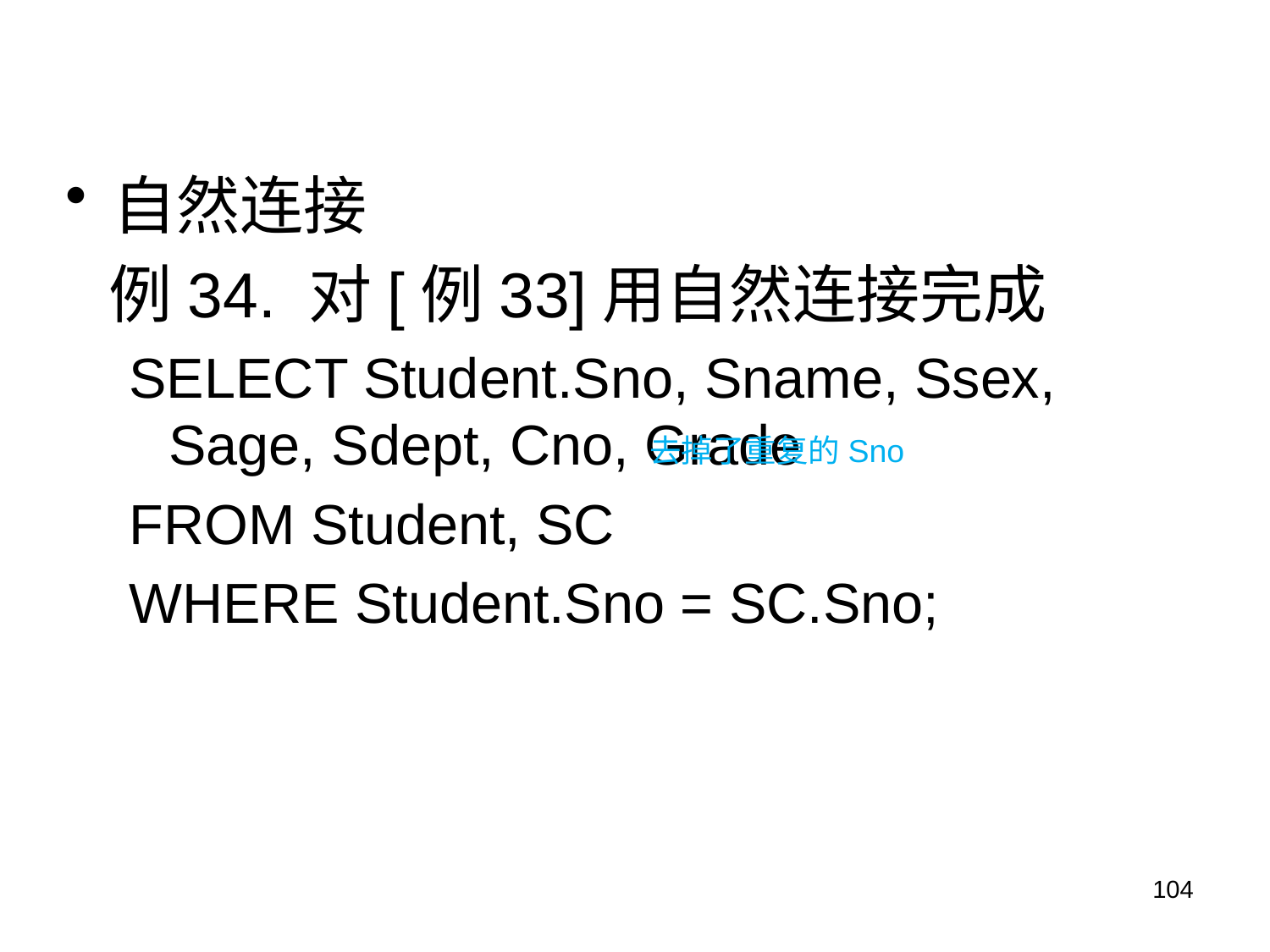

自然连接
  例34. 对[例33]用自然连接完成
SELECT Student.Sno, Sname, Ssex, Sage, Sdept, Cno, Grade
FROM Student, SC
WHERE Student.Sno = SC.Sno;

去掉了重复的Sno
104